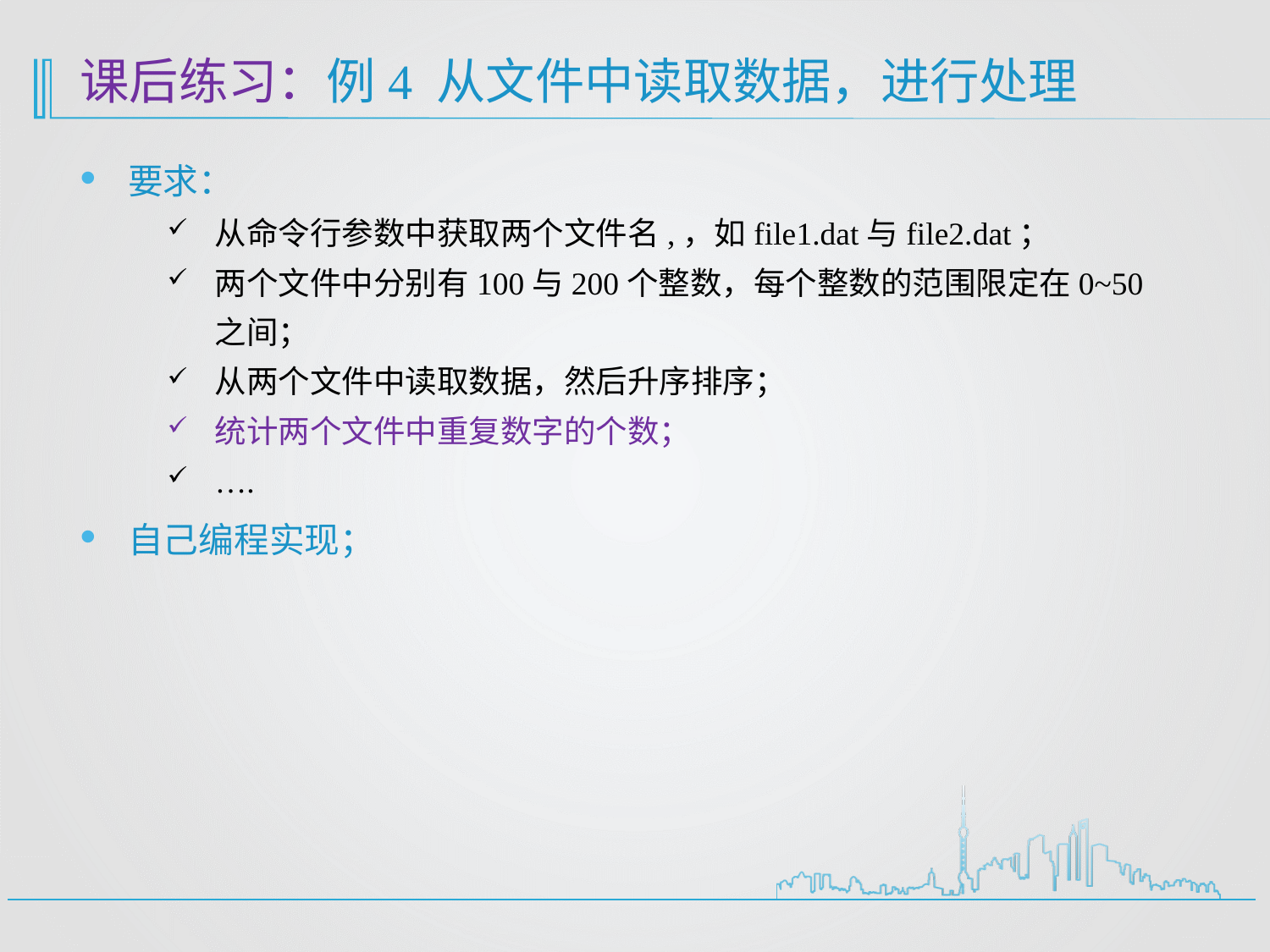

# 课后练习：例4 从文件中读取数据，进行处理
要求：
从命令行参数中获取两个文件名,，如file1.dat与file2.dat；
两个文件中分别有100与200个整数，每个整数的范围限定在0~50之间；
从两个文件中读取数据，然后升序排序；
统计两个文件中重复数字的个数；
….
自己编程实现；